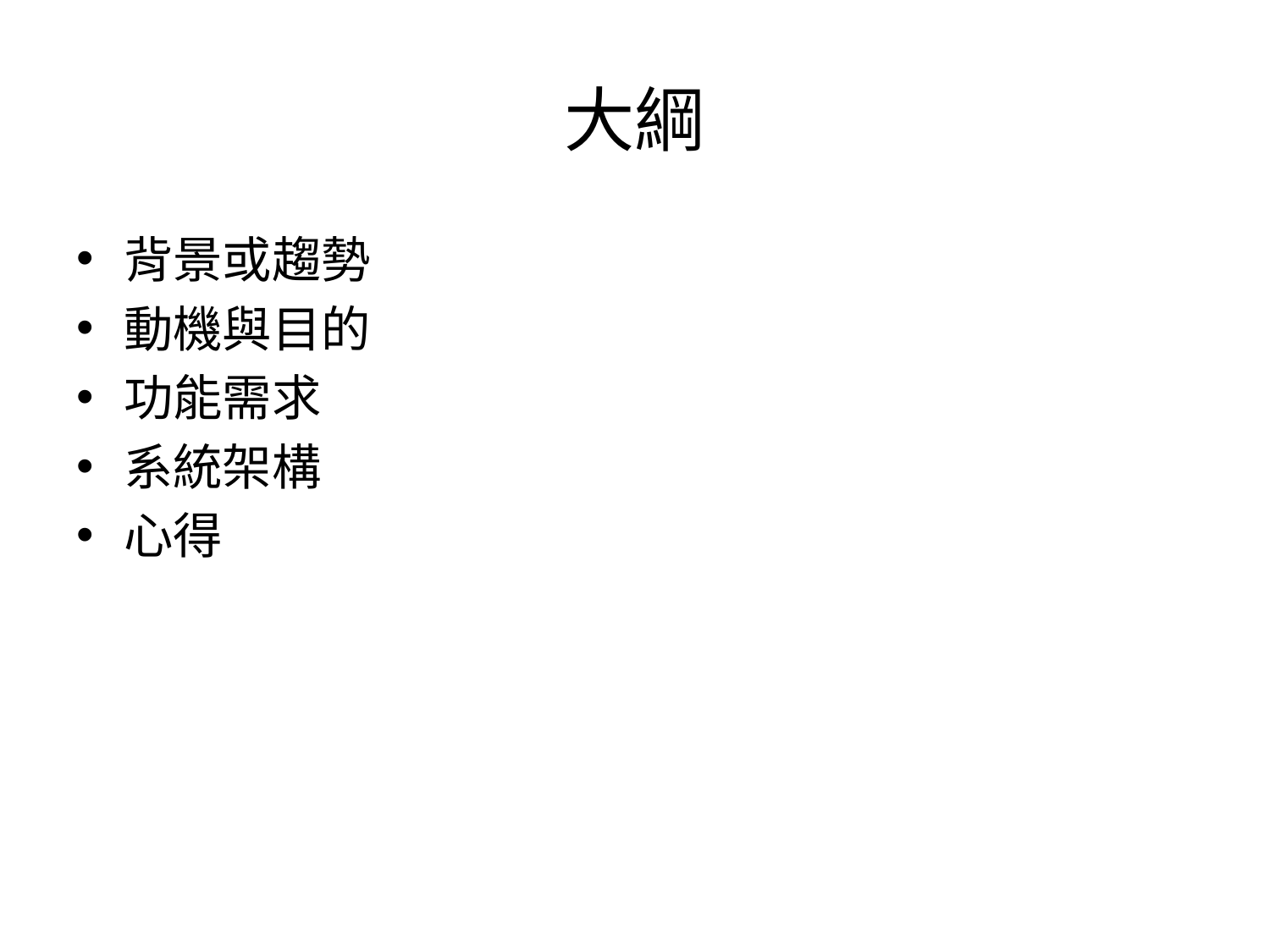

# 大綱
背景或趨勢
動機與目的
功能需求
系統架構
心得